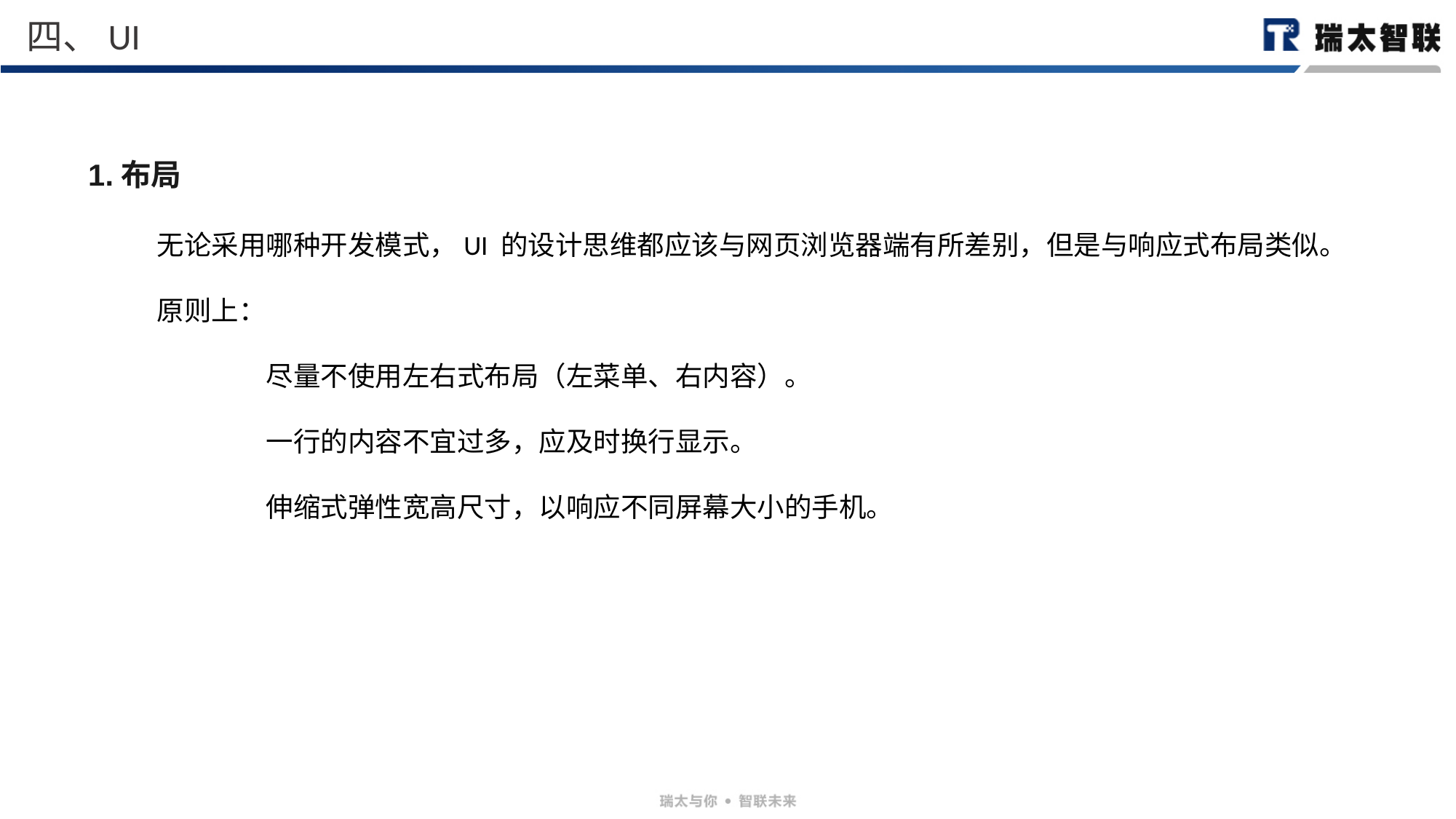

四、UI
1.布局
无论采用哪种开发模式，UI 的设计思维都应该与网页浏览器端有所差别，但是与响应式布局类似。

原则上：

	尽量不使用左右式布局（左菜单、右内容）。

	一行的内容不宜过多，应及时换行显示。

	伸缩式弹性宽高尺寸，以响应不同屏幕大小的手机。